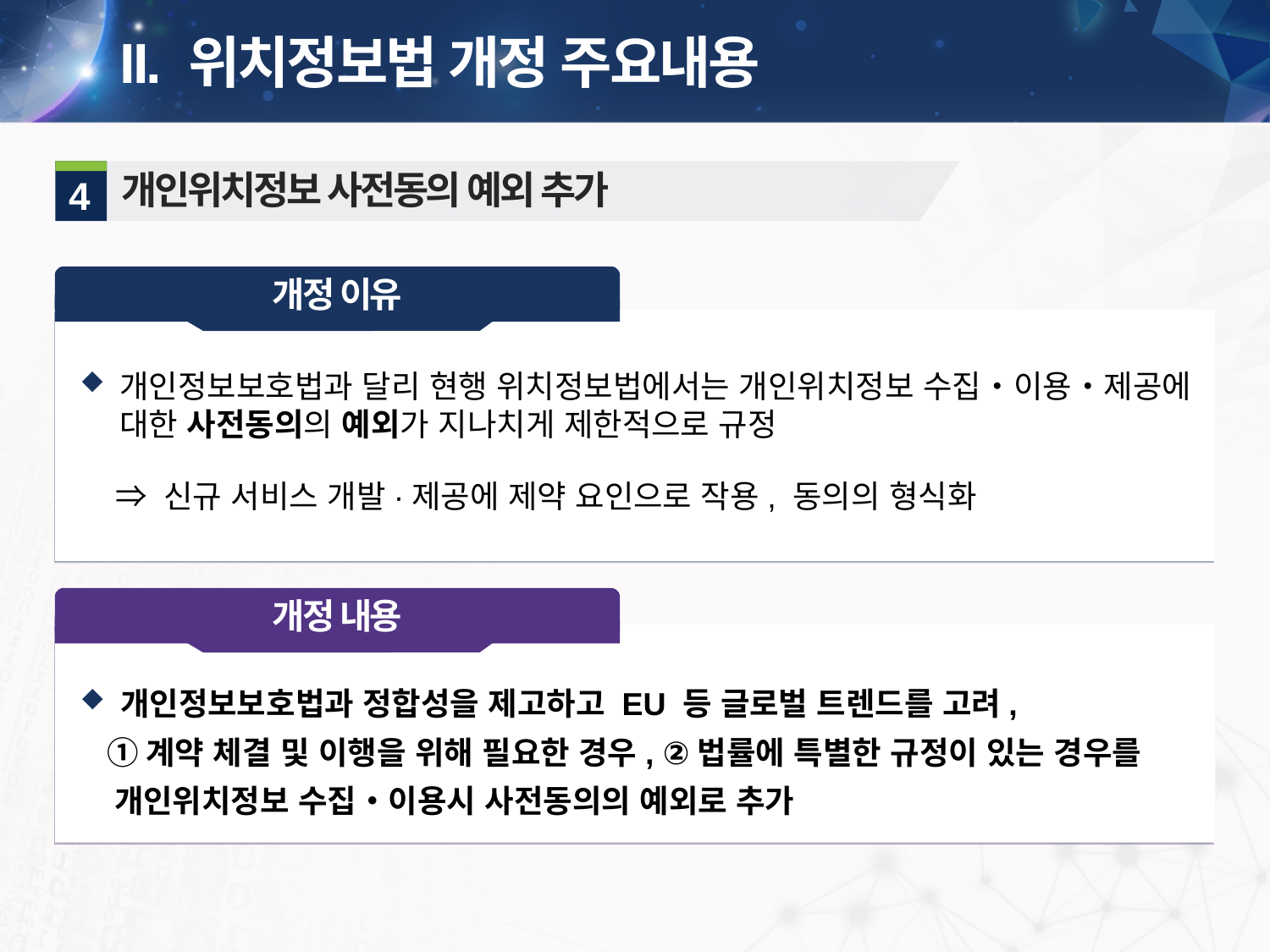

II. 위치정보법 개정 주요내용

개인위치정보 사전동의 예외 추가

4

개정 이유

개인정보보호법과 달리 현행 위치정보법에서는 개인위치정보 수집‧이용‧제공에 대한 사전동의의 예외가 지나치게 제한적으로 규정

    ⇒ 신규 서비스 개발·제공에 제약 요인으로 작용, 동의의 형식화

개정 내용

 개인정보보호법과 정합성을 제고하고 EU 등 글로벌 트렌드를 고려,
   ①계약 체결 및 이행을 위해 필요한 경우, ②법률에 특별한 규정이 있는 경우를
   개인위치정보 수집‧이용시 사전동의의 예외로 추가